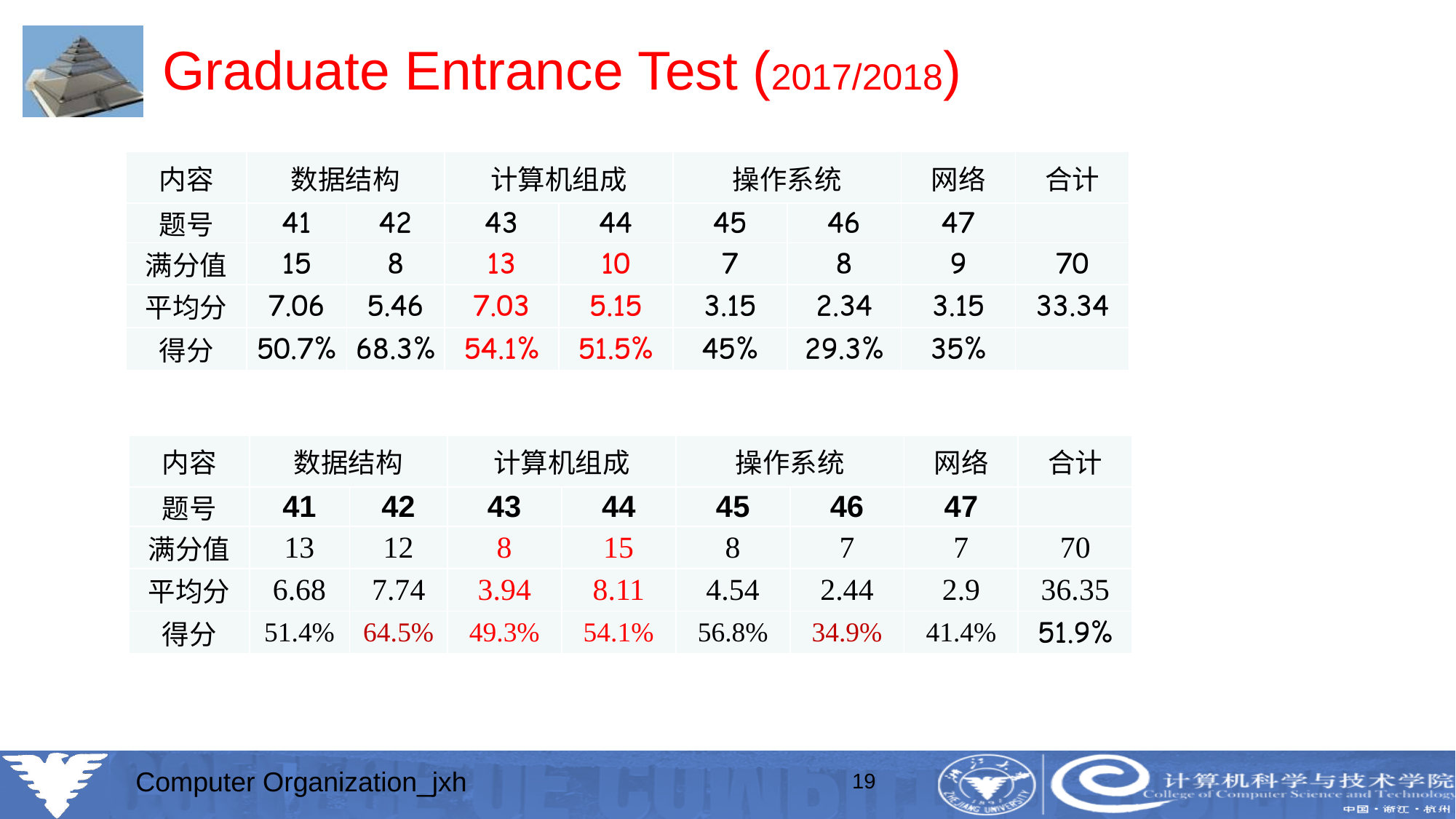

# Graduate Entrance Test (2017/2018)
| 内容 | 数据结构 |  | 计算机组成 |  | 操作系统 |  | 网络 | 合计 |
| --- | --- | --- | --- | --- | --- | --- | --- | --- |
| 题号 | 41 | 42 | 43 | 44 | 45 | 46 | 47 |  |
| 满分值 | 15 | 8 | 13 | 10 | 7 | 8 | 9 | 70 |
| 平均分 | 7.06 | 5.46 | 7.03 | 5.15 | 3.15 | 2.34 | 3.15 | 33.34 |
| 得分 | 50.7% | 68.3% | 54.1% | 51.5% | 45% | 29.3% | 35% |  |
| 内容 | 数据结构 |  | 计算机组成 |  | 操作系统 |  | 网络 | 合计 |
| --- | --- | --- | --- | --- | --- | --- | --- | --- |
| 题号 | 41 | 42 | 43 | 44 | 45 | 46 | 47 |  |
| 满分值 | 13 | 12 | 8 | 15 | 8 | 7 | 7 | 70 |
| 平均分 | 6.68 | 7.74 | 3.94 | 8.11 | 4.54 | 2.44 | 2.9 | 36.35 |
| 得分 | 51.4% | 64.5% | 49.3% | 54.1% | 56.8% | 34.9% | 41.4% | 51.9% |